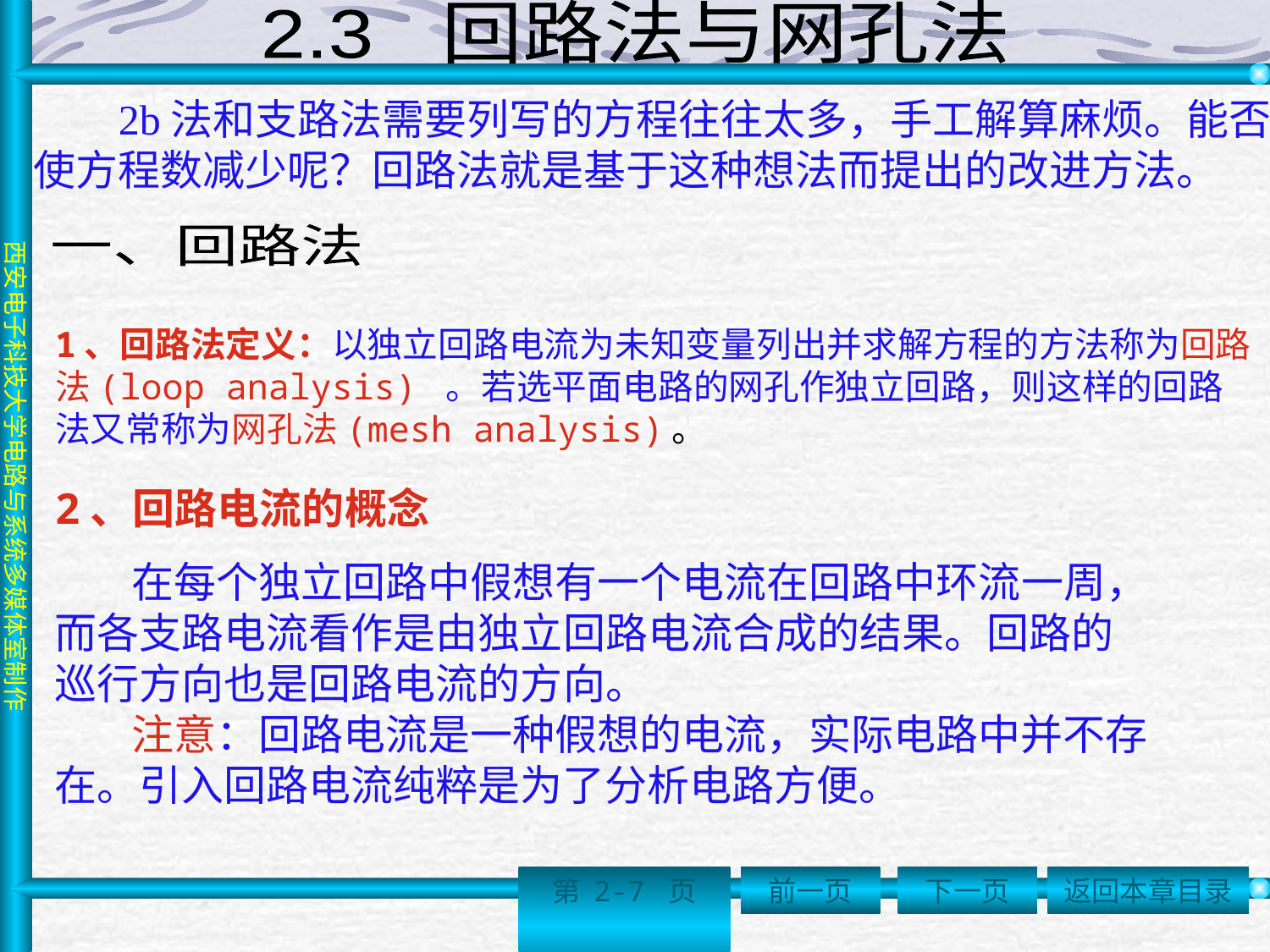

2.3   回路法与网孔法
        2b法和支路法需要列写的方程往往太多，手工解算麻烦。能否使方程数减少呢？回路法就是基于这种想法而提出的改进方法。
 一、回路法
1、回路法定义：以独立回路电流为未知变量列出并求解方程的方法称为回路法(loop analysis) 。若选平面电路的网孔作独立回路，则这样的回路法又常称为网孔法(mesh analysis)。
2、回路电流的概念
       在每个独立回路中假想有一个电流在回路中环流一周，而各支路电流看作是由独立回路电流合成的结果。回路的巡行方向也是回路电流的方向。
       注意：回路电流是一种假想的电流，实际电路中并不存在。引入回路电流纯粹是为了分析电路方便。
第 2-7 页
前一页
下一页
返回本章目录